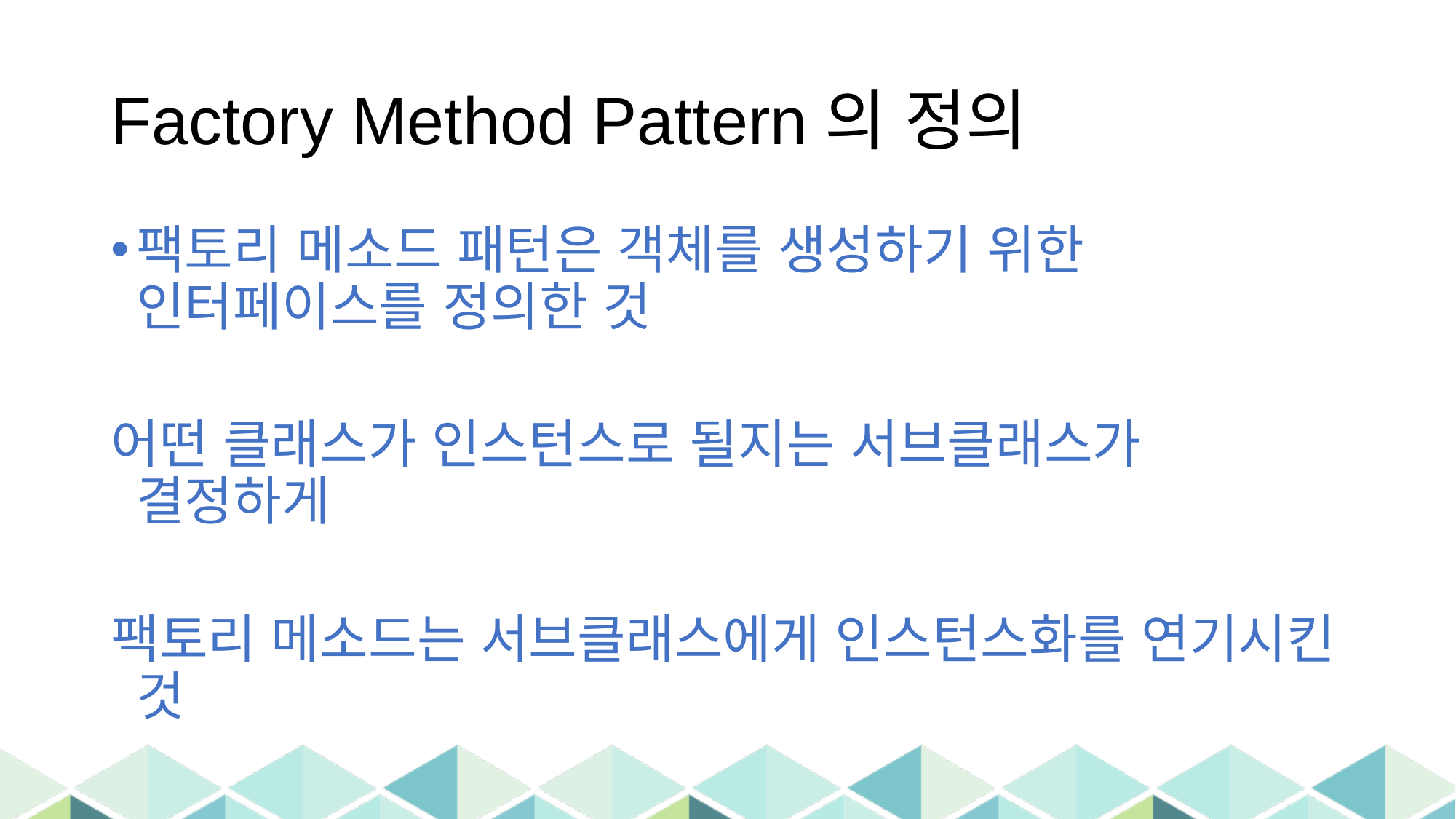

# Factory Method Pattern의 정의
팩토리 메소드 패턴은 객체를 생성하기 위한 인터페이스를 정의한 것

어떤 클래스가 인스턴스로 될지는 서브클래스가 결정하게

팩토리 메소드는 서브클래스에게 인스턴스화를 연기시킨 것